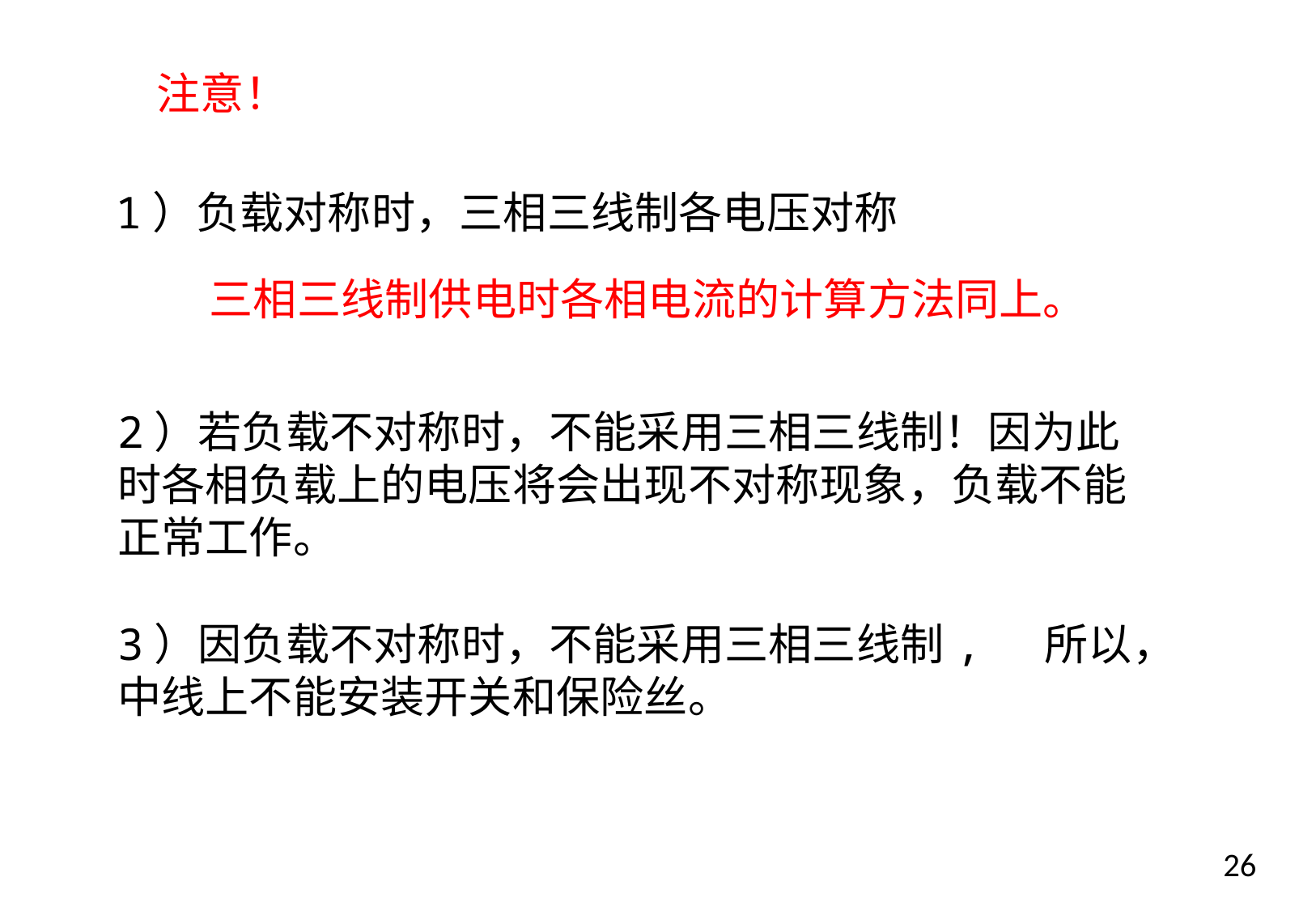

注意！
1）负载对称时，三相三线制各电压对称
三相三线制供电时各相电流的计算方法同上。
2）若负载不对称时，不能采用三相三线制！因为此时各相负载上的电压将会出现不对称现象，负载不能正常工作。
3）因负载不对称时，不能采用三相三线制,  所以，中线上不能安装开关和保险丝。